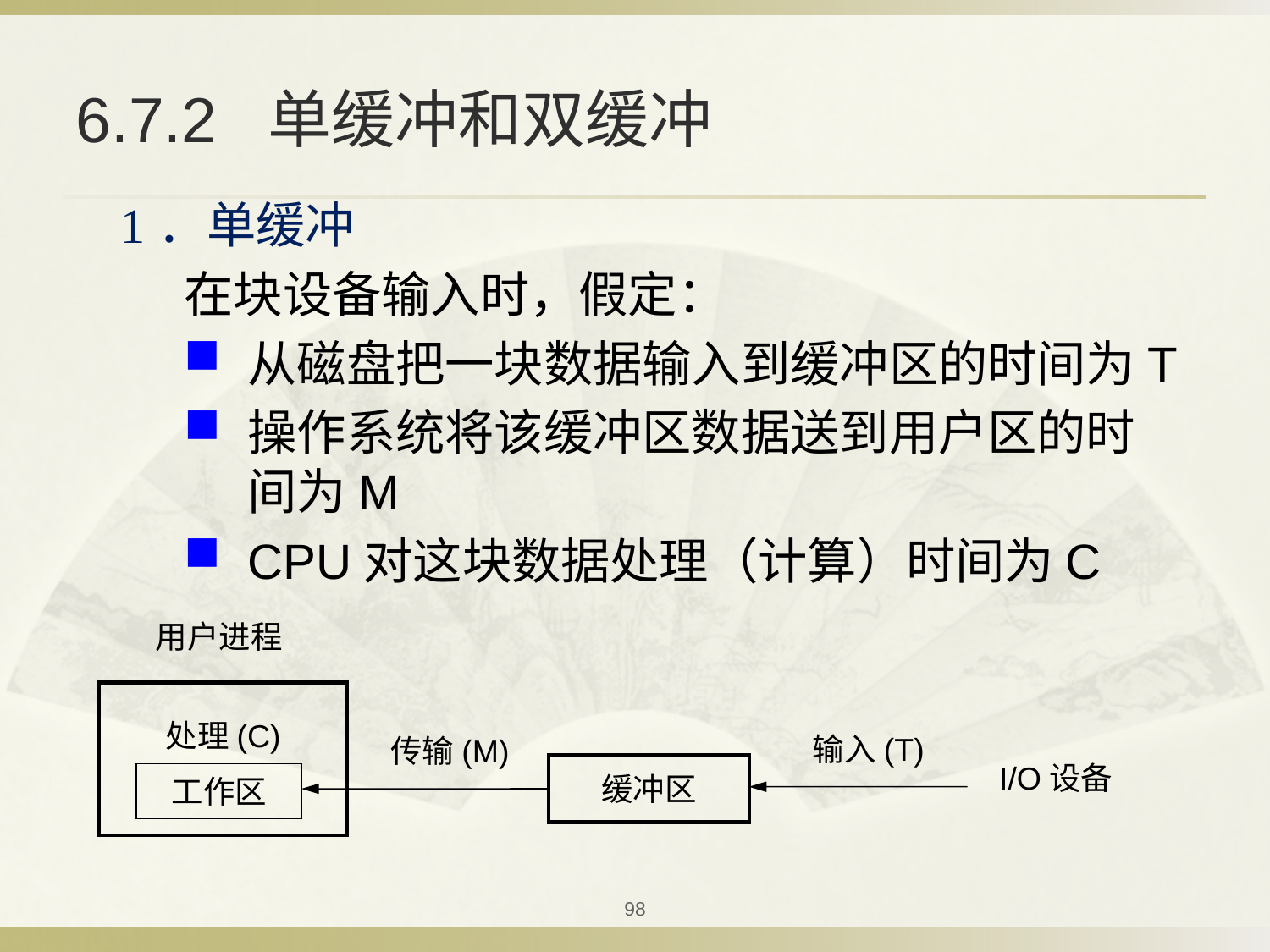

# 6.7.2  单缓冲和双缓冲
1．单缓冲
在块设备输入时，假定：
从磁盘把一块数据输入到缓冲区的时间为T
操作系统将该缓冲区数据送到用户区的时间为M
CPU对这块数据处理（计算）时间为C
用户进程
处理(C)

输入(T)
传输(M)
缓冲区
I/O设备
工作区

98